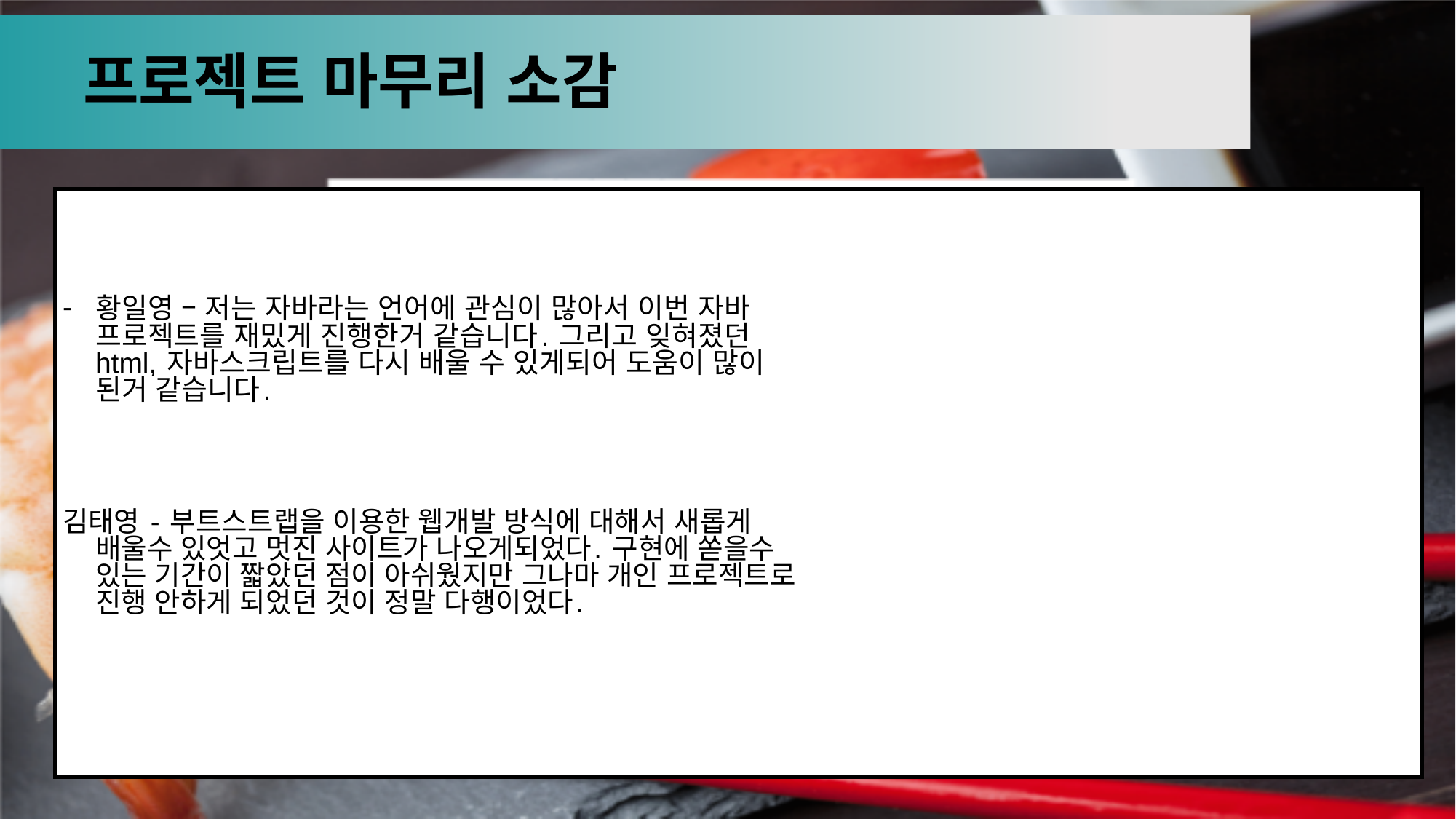

# 프로젝트 마무리 소감

황일영 – 저는 자바라는 언어에 관심이 많아서 이번 자바 프로젝트를 재밌게 진행한거 같습니다. 그리고 잊혀졌던 html, 자바스크립트를 다시 배울 수 있게되어 도움이 많이 된거 같습니다.

김태영 - 부트스트랩을 이용한 웹개발 방식에 대해서 새롭게 배울수 있엇고 멋진 사이트가 나오게되었다. 구현에 쏟을수 있는 기간이 짧았던 점이 아쉬웠지만 그나마 개인 프로젝트로 진행 안하게 되었던 것이 정말 다행이었다.